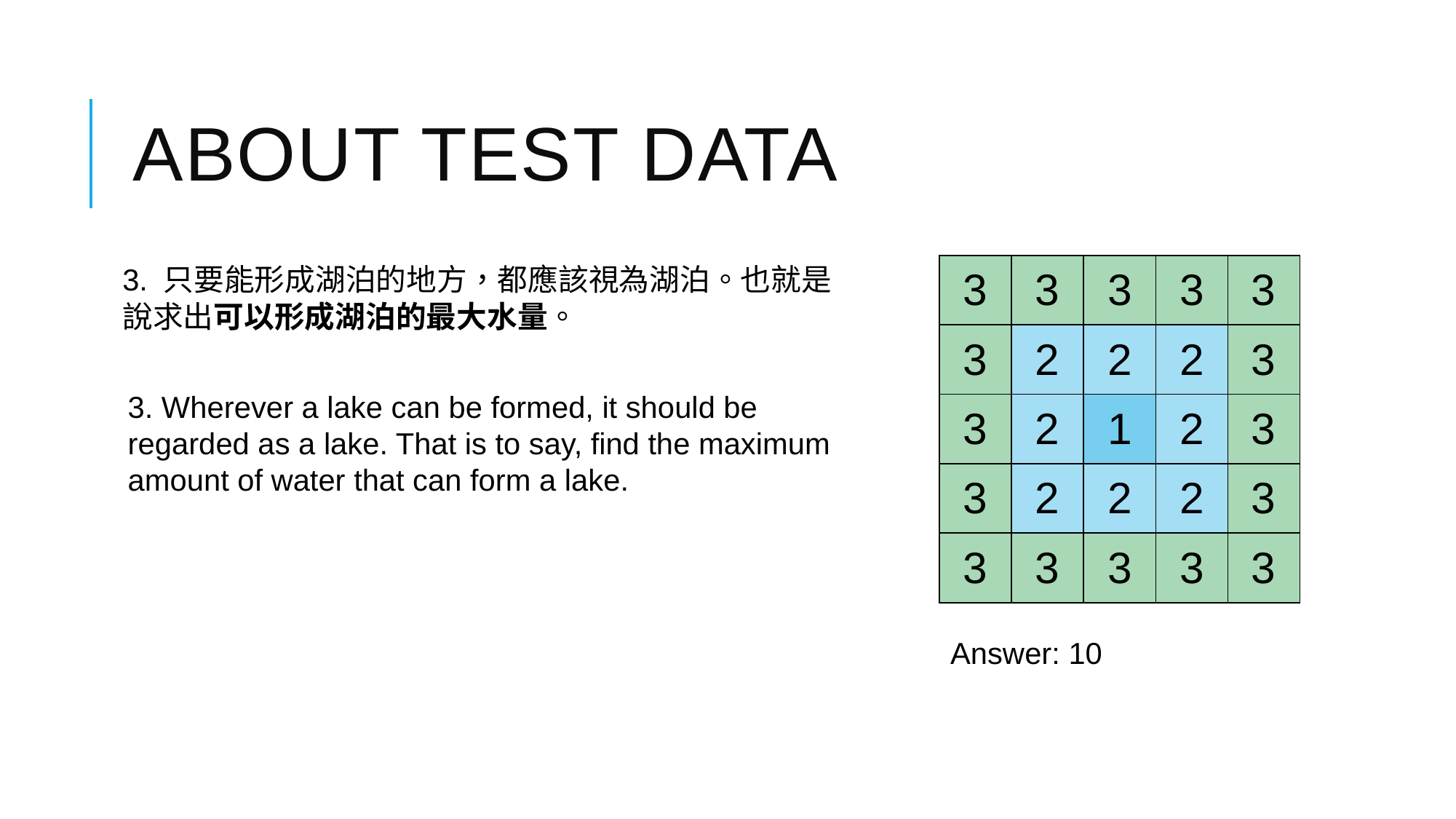

# About Test data
3. 只要能形成湖泊的地方，都應該視為湖泊。也就是說求出可以形成湖泊的最大水量。
| 3 | 3 | 3 | 3 | 3 |
| --- | --- | --- | --- | --- |
| 3 | 2 | 2 | 2 | 3 |
| 3 | 2 | 1 | 2 | 3 |
| 3 | 2 | 2 | 2 | 3 |
| 3 | 3 | 3 | 3 | 3 |
3. Wherever a lake can be formed, it should be regarded as a lake. That is to say, find the maximum amount of water that can form a lake.
Answer: 10